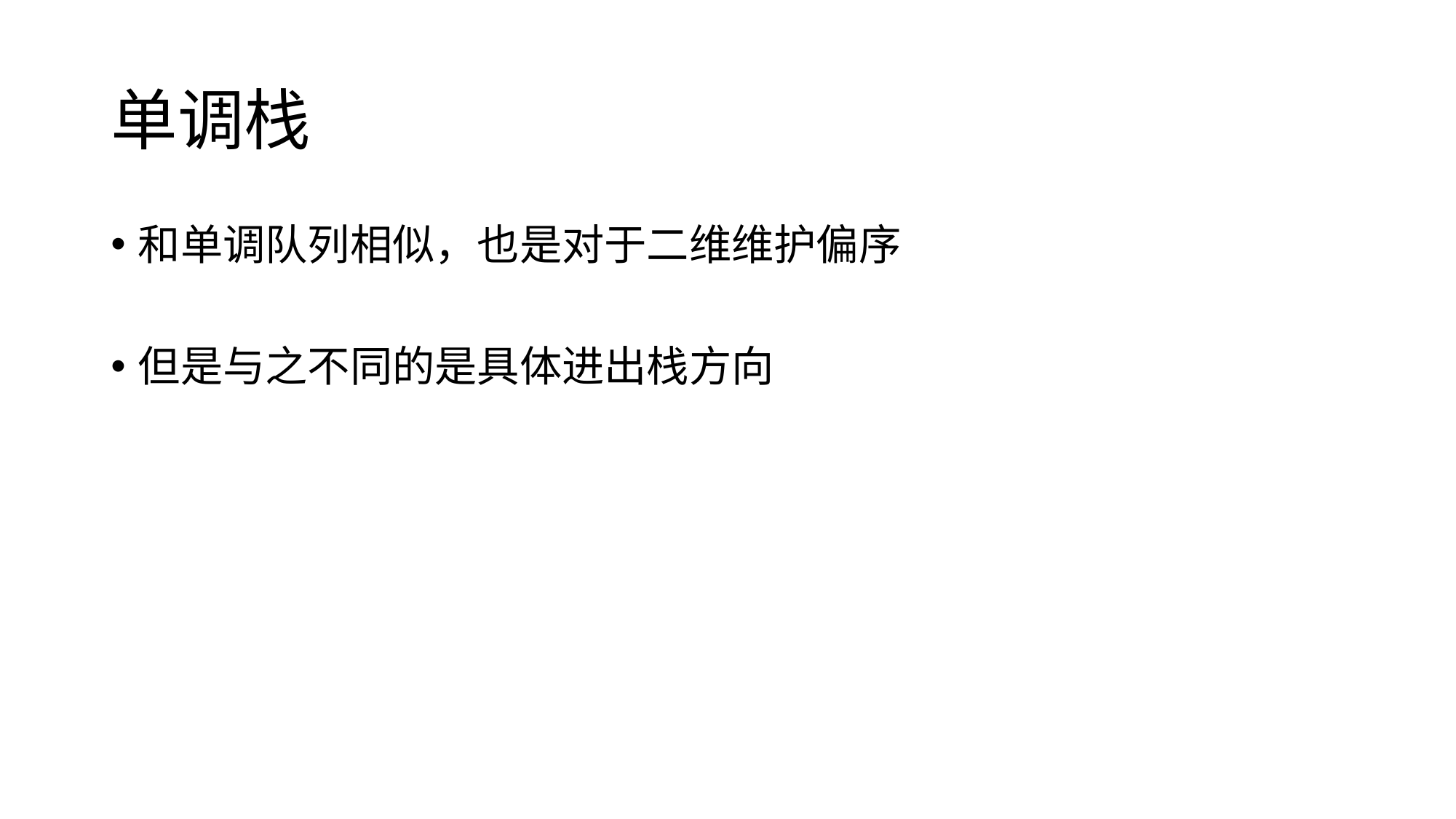

# 单调栈
和单调队列相似，也是对于二维维护偏序

但是与之不同的是具体进出栈方向